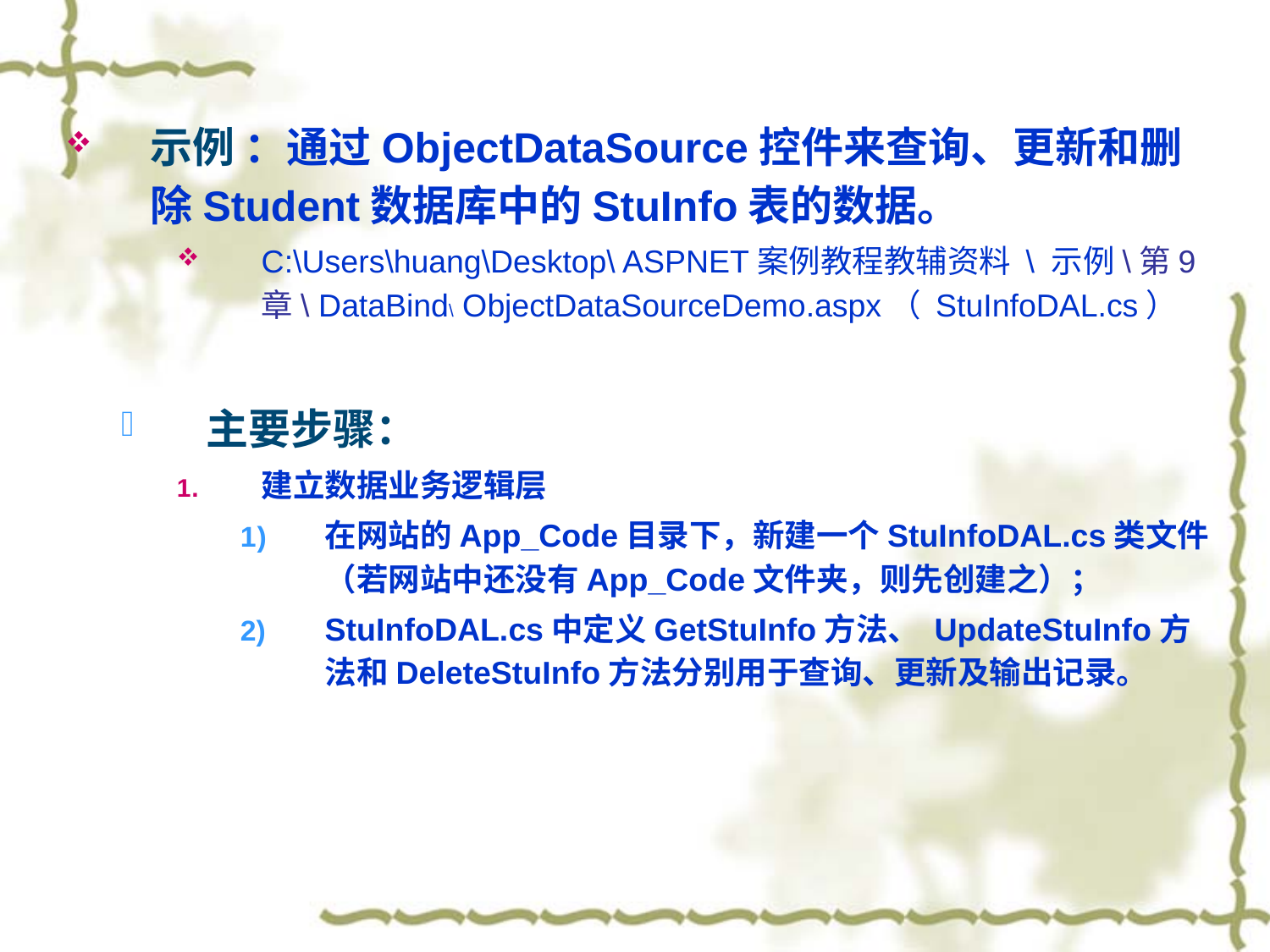

示例 ：通过ObjectDataSource控件来查询、更新和删除Student数据库中的StuInfo表的数据。
C:\Users\huang\Desktop\ ASPNET案例教程教辅资料 \ 示例\第9章\ DataBind\ ObjectDataSourceDemo.aspx（ StuInfoDAL.cs）

主要步骤：
建立数据业务逻辑层
在网站的App_Code目录下，新建一个StuInfoDAL.cs类文件（若网站中还没有App_Code文件夹，则先创建之）；
StuInfoDAL.cs中定义GetStuInfo方法、 UpdateStuInfo方法和DeleteStuInfo方法分别用于查询、更新及输出记录。